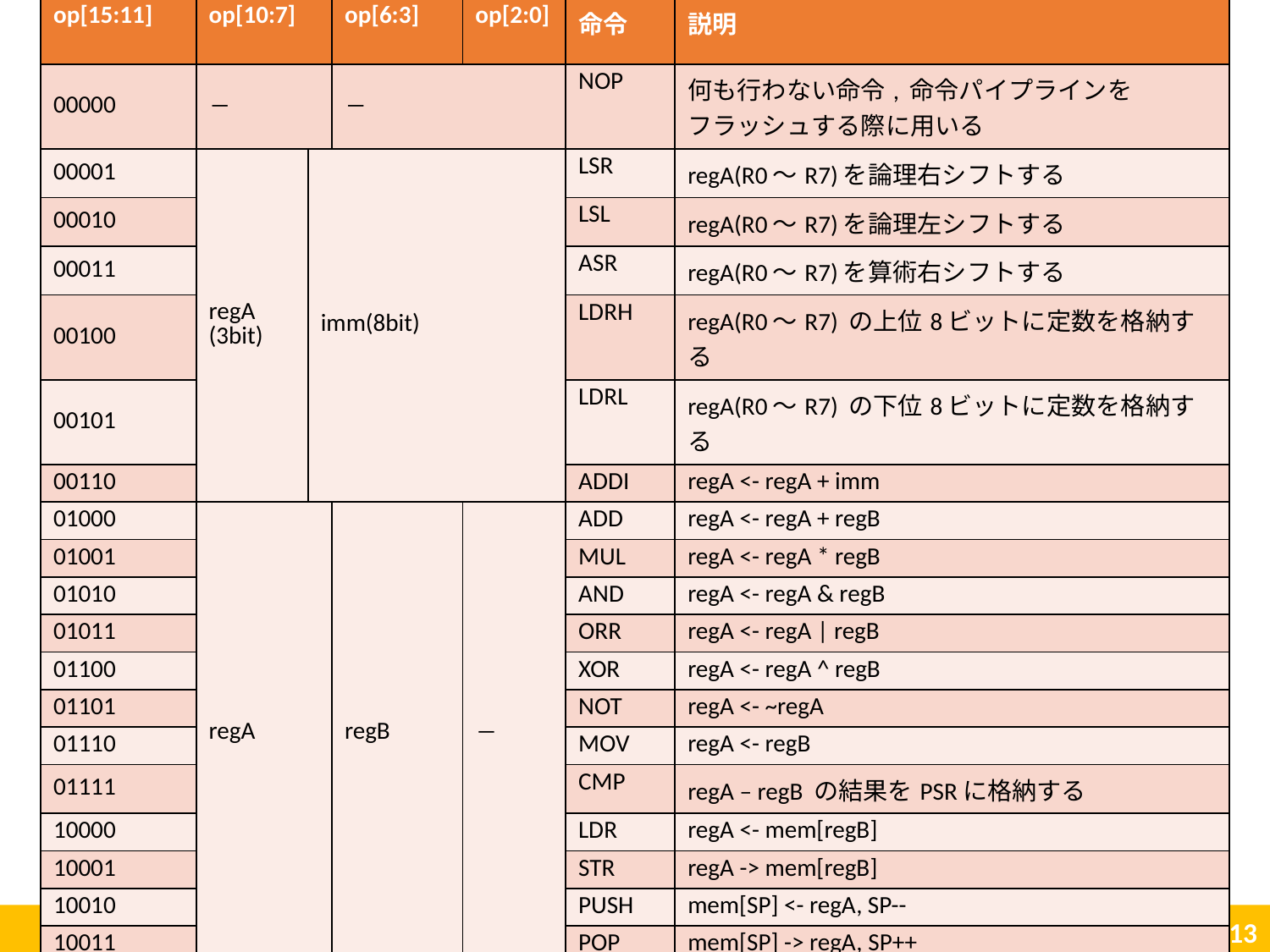

| op[15:11] | op[10:7] |  | op[6:3] | op[2:0] | 命令 | 説明 |
| --- | --- | --- | --- | --- | --- | --- |
| 00000 | ― |  | ― |  | NOP | 何も行わない命令, 命令パイプラインを フラッシュする際に用いる |
| 00001 | regA (3bit) | imm(8bit) |  |  | LSR | regA(R0～R7)を論理右シフトする |
| 00010 |  |  |  |  | LSL | regA(R0～R7)を論理左シフトする |
| 00011 |  |  |  |  | ASR | regA(R0～R7)を算術右シフトする |
| 00100 |  |  |  |  | LDRH | regA(R0～R7) の上位8ビットに定数を格納する |
| 00101 |  |  |  |  | LDRL | regA(R0～R7) の下位8ビットに定数を格納する |
| 00110 |  |  |  |  | ADDI | regA <- regA + imm |
| 01000 | regA |  | regB | ― | ADD | regA <- regA + regB |
| 01001 |  |  |  |  | MUL | regA <- regA \* regB |
| 01010 |  |  |  |  | AND | regA <- regA & regB |
| 01011 |  |  |  |  | ORR | regA <- regA | regB |
| 01100 |  |  |  |  | XOR | regA <- regA ^ regB |
| 01101 |  |  |  |  | NOT | regA <- ~regA |
| 01110 |  |  |  |  | MOV | regA <- regB |
| 01111 |  |  |  |  | CMP | regA – regB の結果をPSRに格納する |
| 10000 |  |  |  |  | LDR | regA <- mem[regB] |
| 10001 |  |  |  |  | STR | regA -> mem[regB] |
| 10010 |  |  |  |  | PUSH | mem[SP] <- regA, SP-- |
| 10011 |  |  |  |  | POP | mem[SP] -> regA, SP++ |
| 11000 | regA |  | 相対アドレス7bit |  | BLX | regA+相対アドレスに命令分岐する 実行していた命令アドレスをLRに退避させる regA=LRの時は元の命令に復帰する |
| 11001 | 相対アドレス11bit |  |  |  | BL | PC+相対アドレスに命令分岐する |
| 11010 |  |  |  |  | B | PC+相対アドレスに無条件分岐する |
| 11011 |  |  |  |  | BEQ | PC+相対アドレスに条件分岐する (Z=1) |
| 11100 |  |  |  |  | BNE | PC+相対アドレスに条件分岐する (NZ=1) |
| 11101 |  |  |  |  | BLE | PC+相対アドレスに条件分岐する ((N^V|Z)=1) |
| 11110 |  |  |  |  | BLT | PC+相対アドレスに条件分岐する ((N^V)=1) |